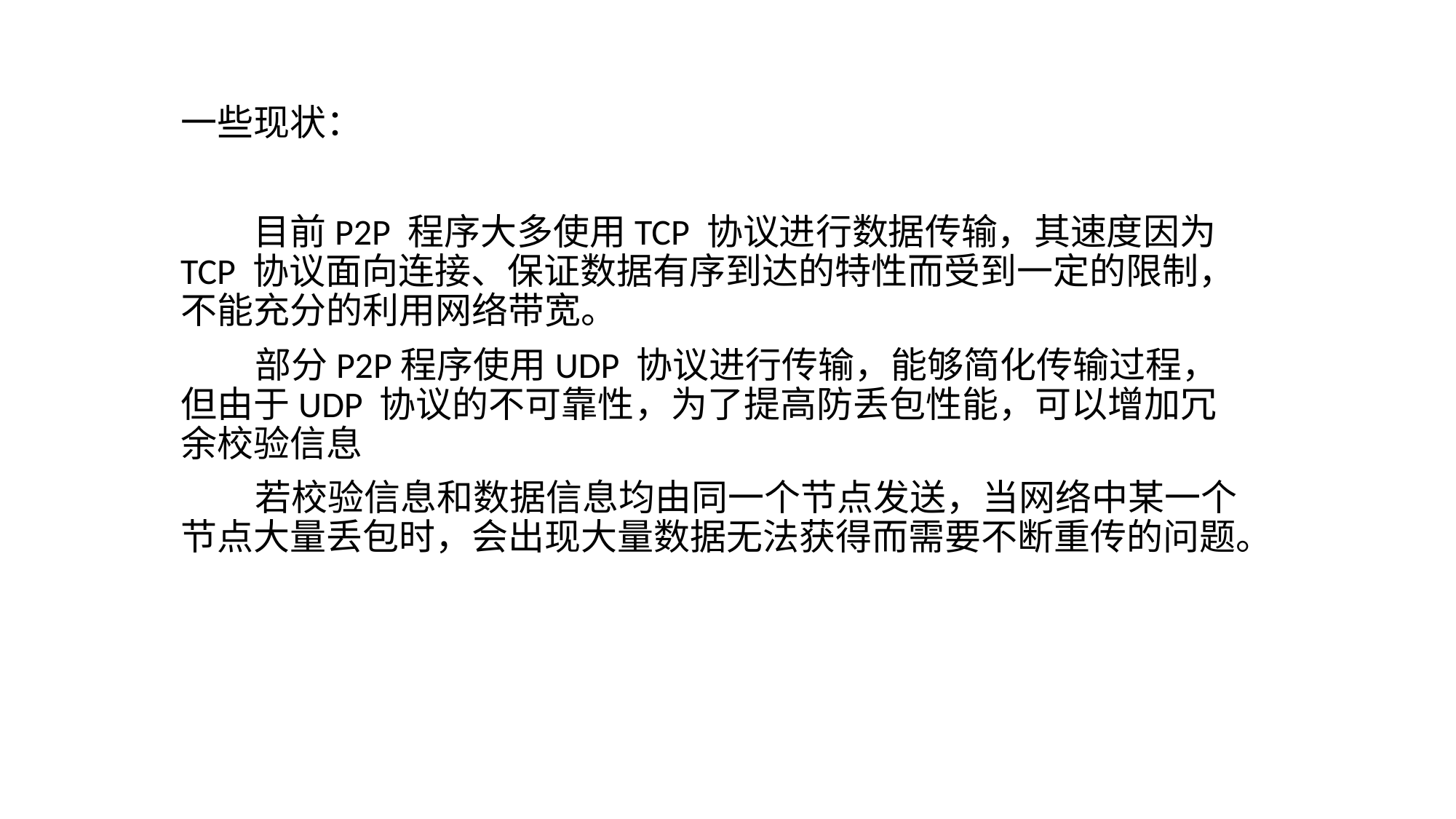

一些现状：

　　目前P2P 程序大多使用TCP 协议进行数据传输，其速度因为TCP 协议面向连接、保证数据有序到达的特性而受到一定的限制，不能充分的利用网络带宽。
        部分P2P程序使用UDP 协议进行传输，能够简化传输过程，但由于UDP 协议的不可靠性，为了提高防丢包性能，可以增加冗余校验信息
        若校验信息和数据信息均由同一个节点发送，当网络中某一个节点大量丢包时，会出现大量数据无法获得而需要不断重传的问题。